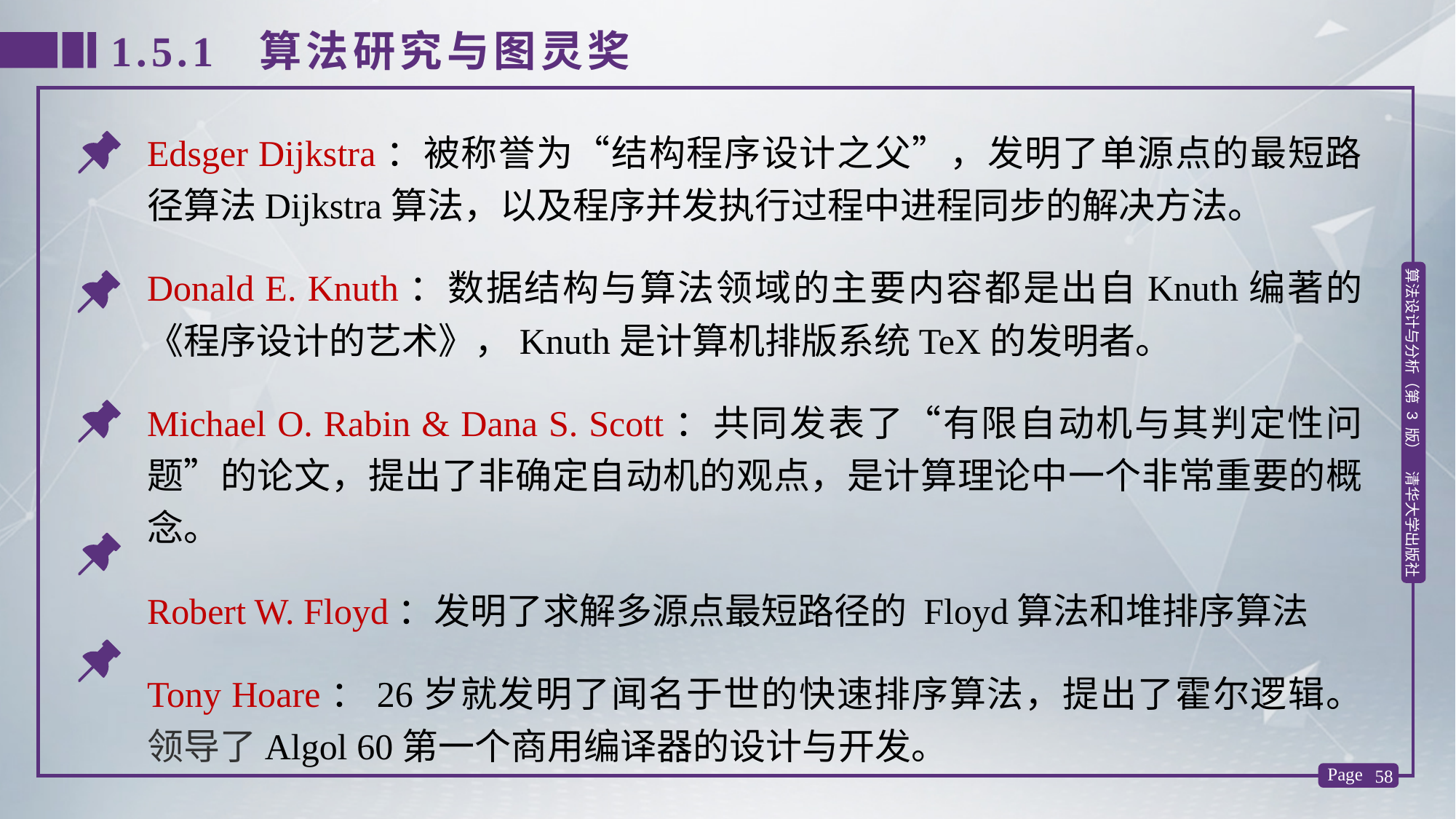

1.5.1  算法研究与图灵奖
Edsger Dijkstra：被称誉为“结构程序设计之父”，发明了单源点的最短路径算法Dijkstra算法，以及程序并发执行过程中进程同步的解决方法。
Donald E. Knuth：数据结构与算法领域的主要内容都是出自Knuth编著的《程序设计的艺术》，Knuth是计算机排版系统TeX的发明者。
Michael O. Rabin & Dana S. Scott：共同发表了“有限自动机与其判定性问题”的论文，提出了非确定自动机的观点，是计算理论中一个非常重要的概念。
Robert W. Floyd：发明了求解多源点最短路径的 Floyd算法和堆排序算法
Tony Hoare：26岁就发明了闻名于世的快速排序算法，提出了霍尔逻辑。领导了Algol 60第一个商用编译器的设计与开发。